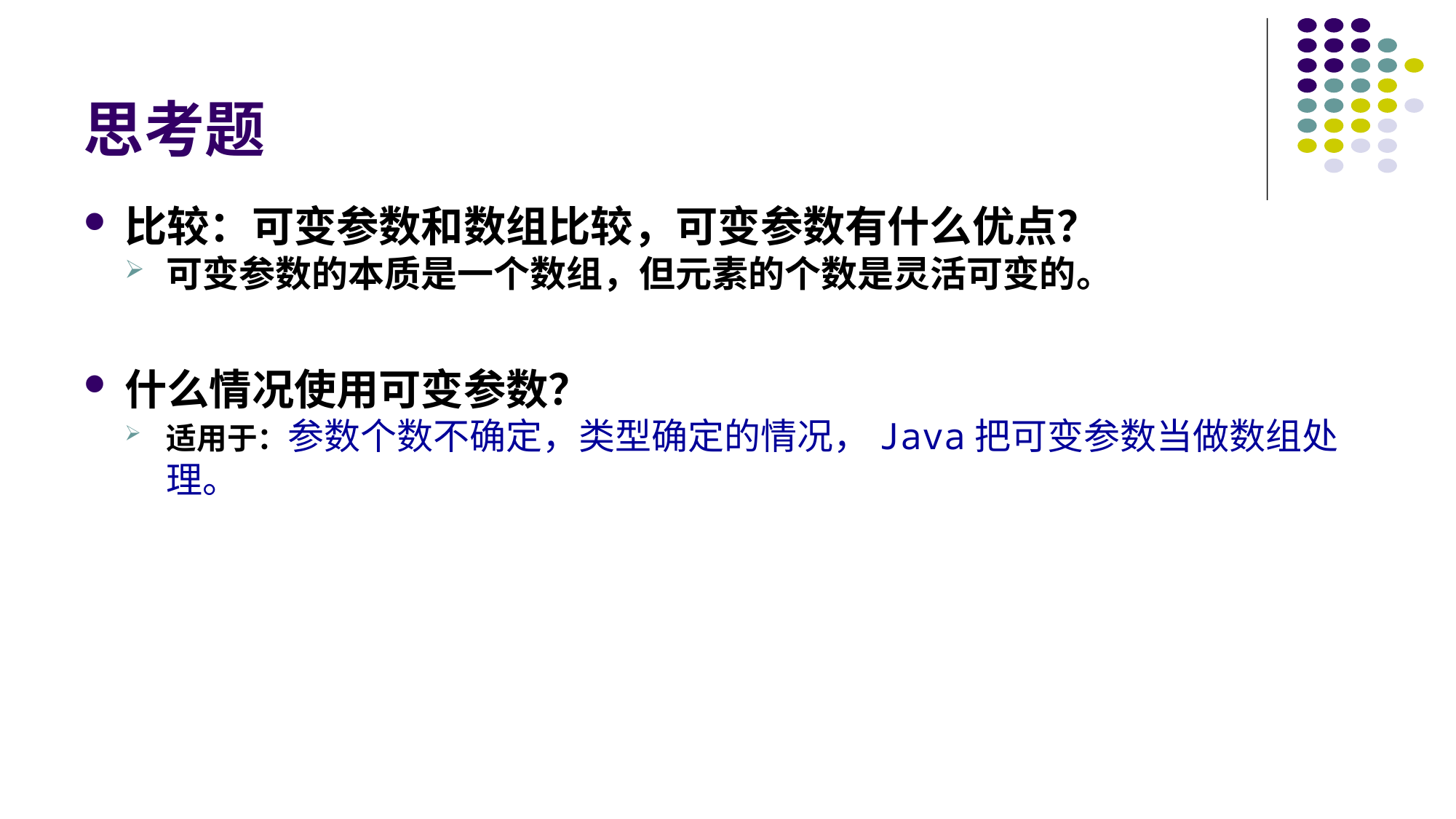

# 思考题
比较：可变参数和数组比较，可变参数有什么优点？
可变参数的本质是一个数组，但元素的个数是灵活可变的。

什么情况使用可变参数？
适用于：参数个数不确定，类型确定的情况，Java把可变参数当做数组处理。

64